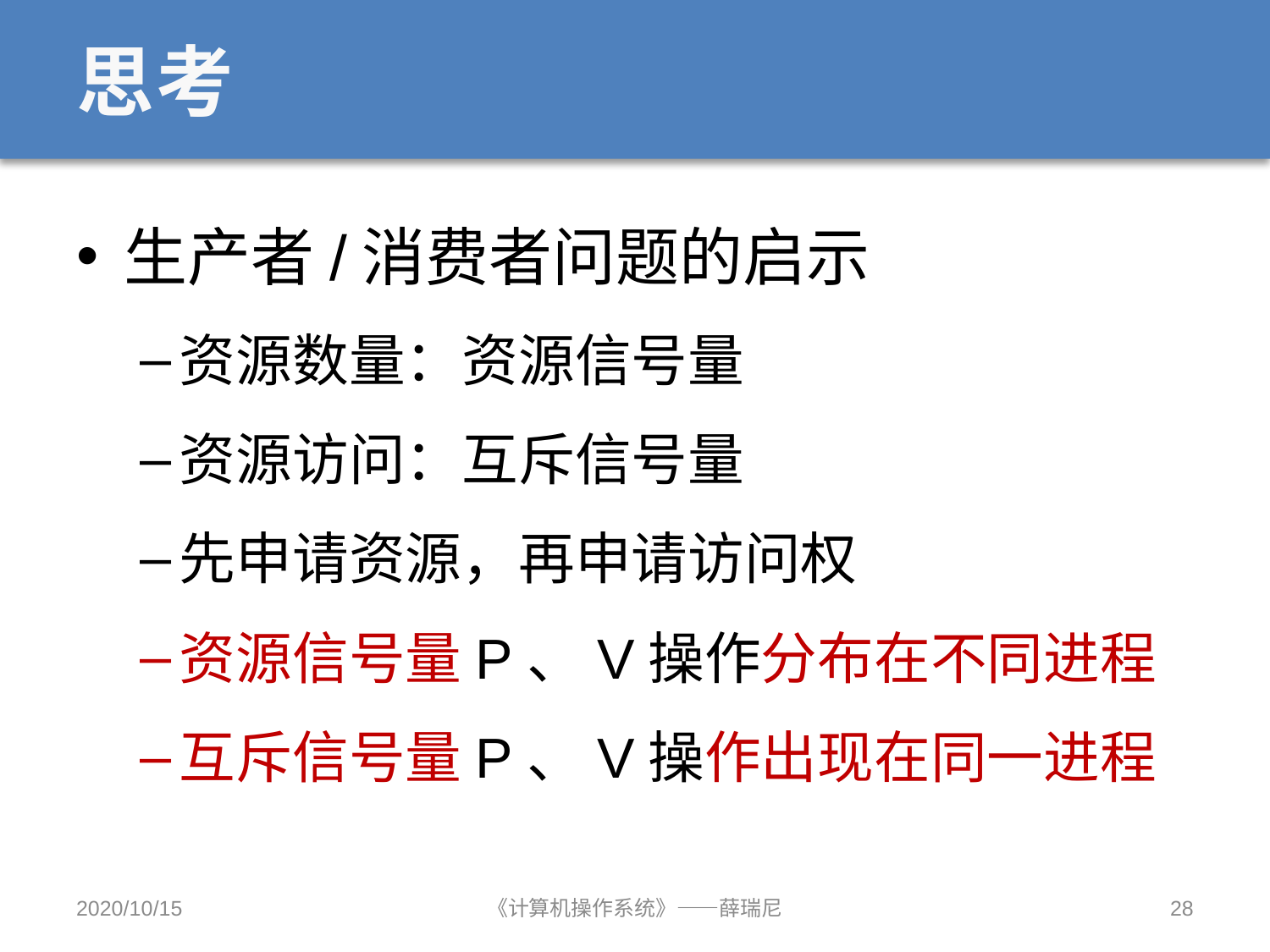

# 思考
生产者/消费者问题的启示
资源数量：资源信号量
资源访问：互斥信号量
先申请资源，再申请访问权
资源信号量P、V操作分布在不同进程
互斥信号量P、V操作出现在同一进程
2020/10/15
《计算机操作系统》——薛瑞尼
28